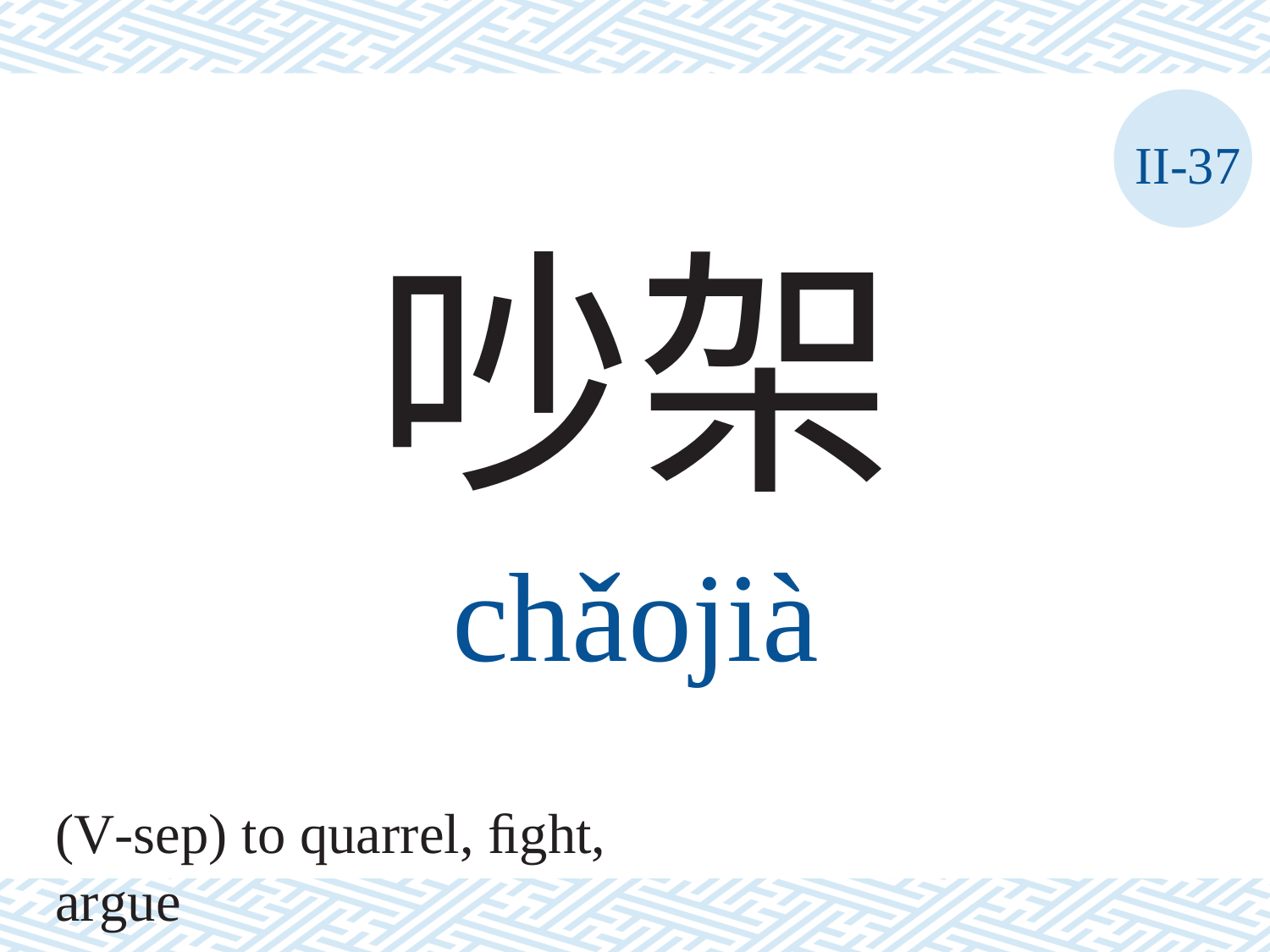

II-37
吵架
chǎojià
(V-sep) to quarrel, ﬁght, argue